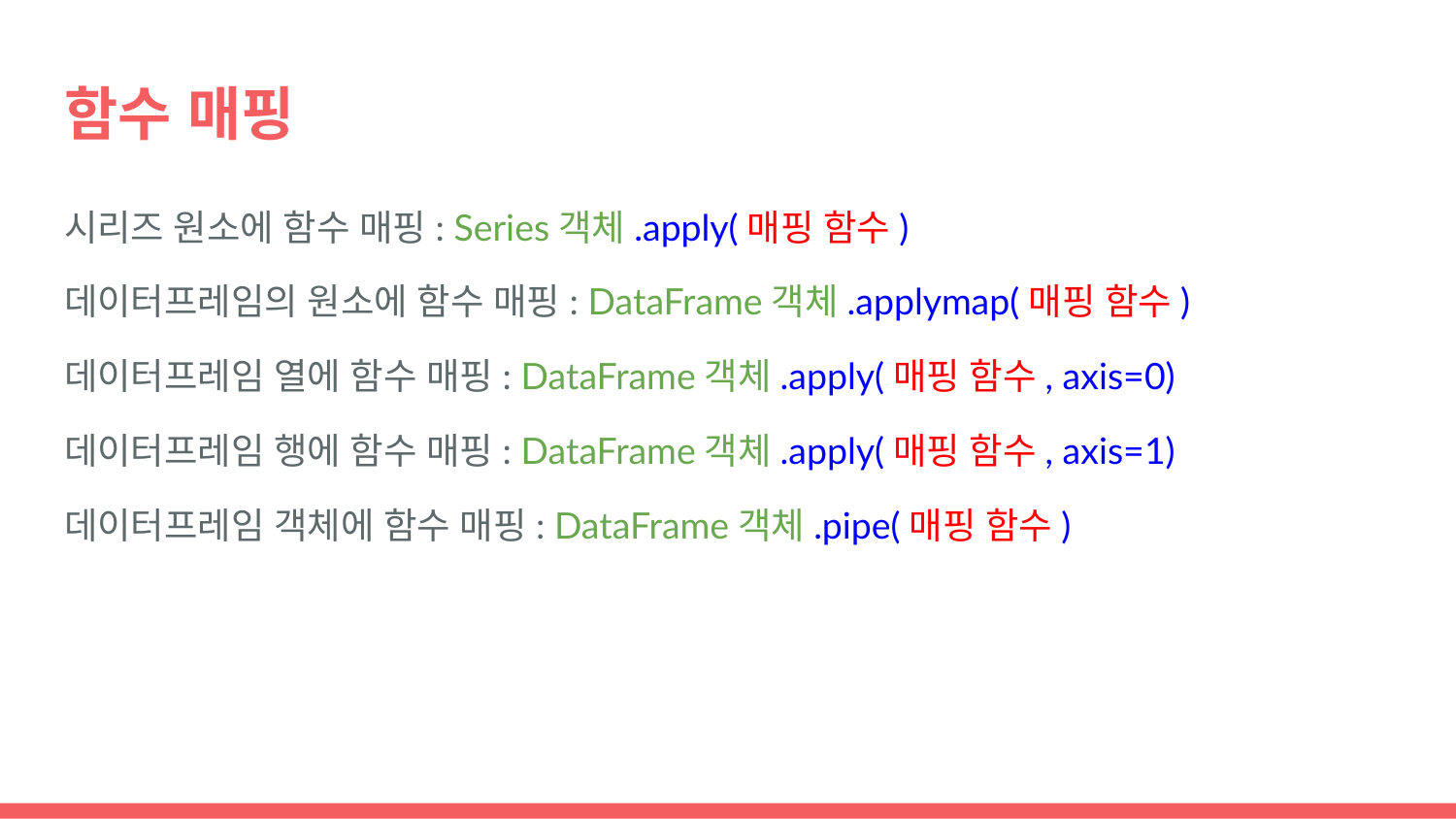

# 함수 매핑
시리즈 원소에 함수 매핑: Series객체.apply(매핑 함수)
데이터프레임의 원소에 함수 매핑: DataFrame객체.applymap(매핑 함수)
데이터프레임 열에 함수 매핑: DataFrame객체.apply(매핑 함수, axis=0)
데이터프레임 행에 함수 매핑: DataFrame객체.apply(매핑 함수, axis=1)
데이터프레임 객체에 함수 매핑: DataFrame객체.pipe(매핑 함수)